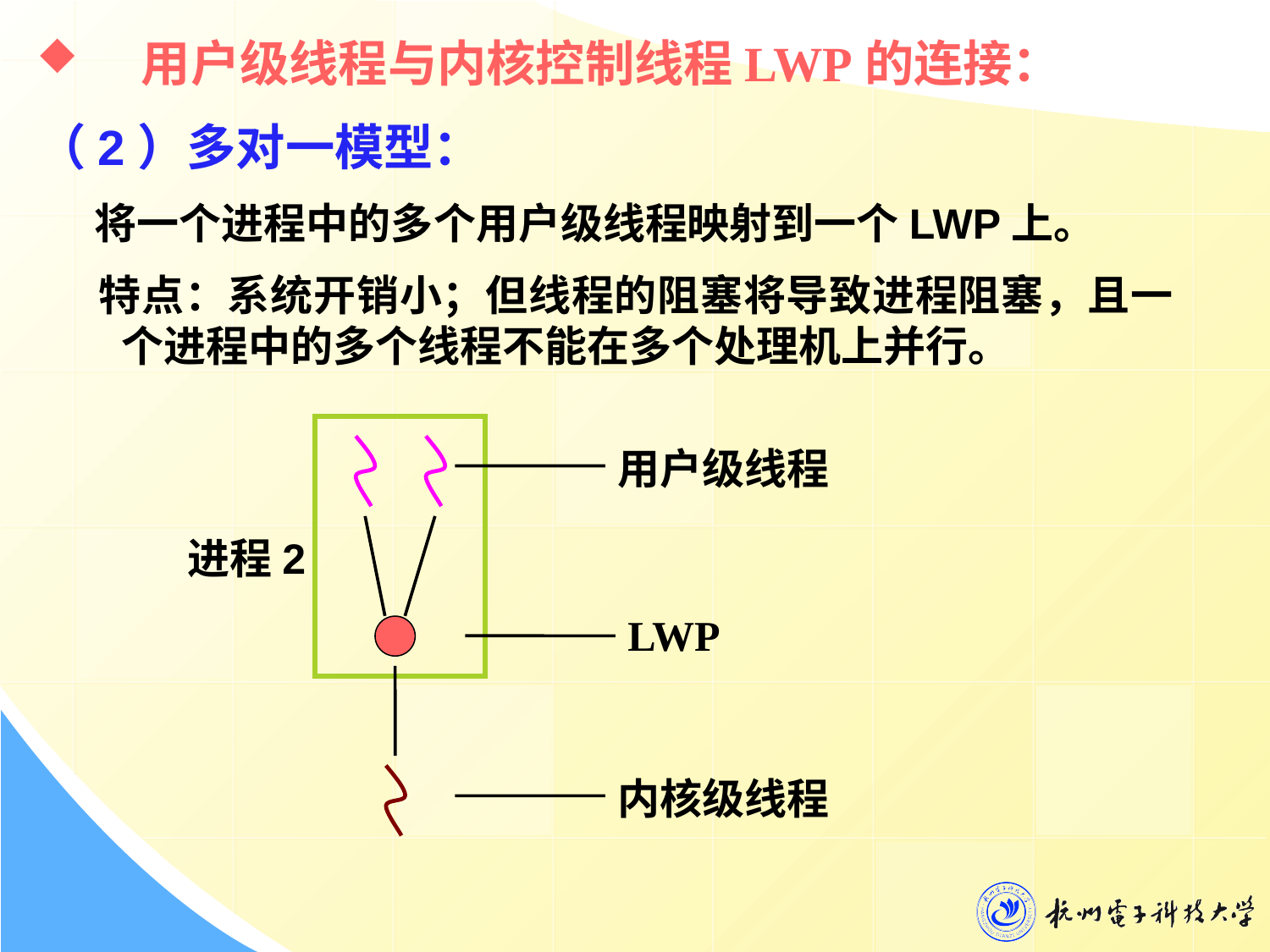

用户级线程与内核控制线程LWP的连接：
（2）多对一模型：
     将一个进程中的多个用户级线程映射到一个LWP上。
     特点：系统开销小；但线程的阻塞将导致进程阻塞，且一个进程中的多个线程不能在多个处理机上并行。

用户级线程

进程2
LWP

内核级线程